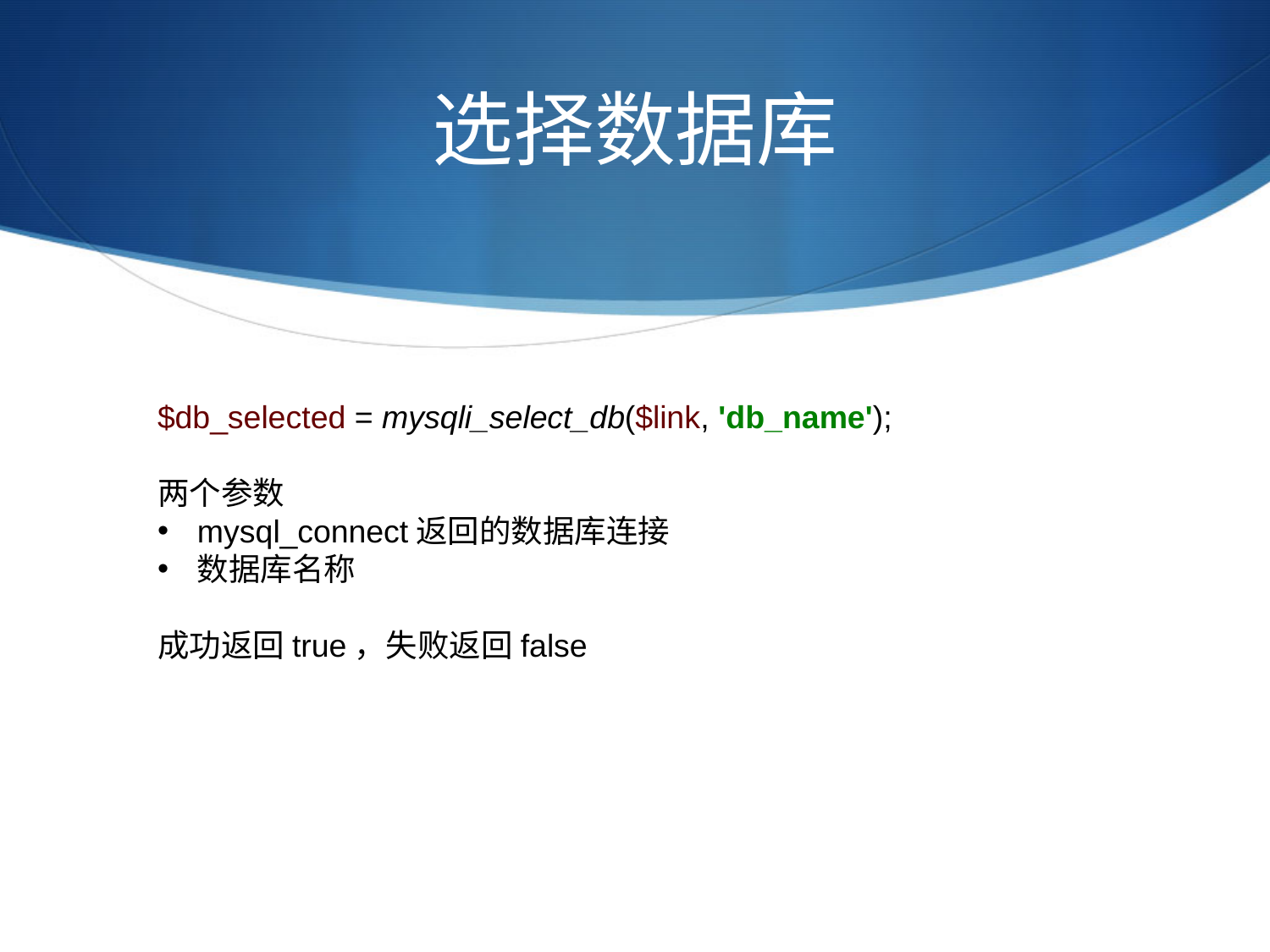

# 选择数据库
$db_selected = mysqli_select_db($link, 'db_name');

两个参数
mysql_connect返回的数据库连接
数据库名称

成功返回true，失败返回false